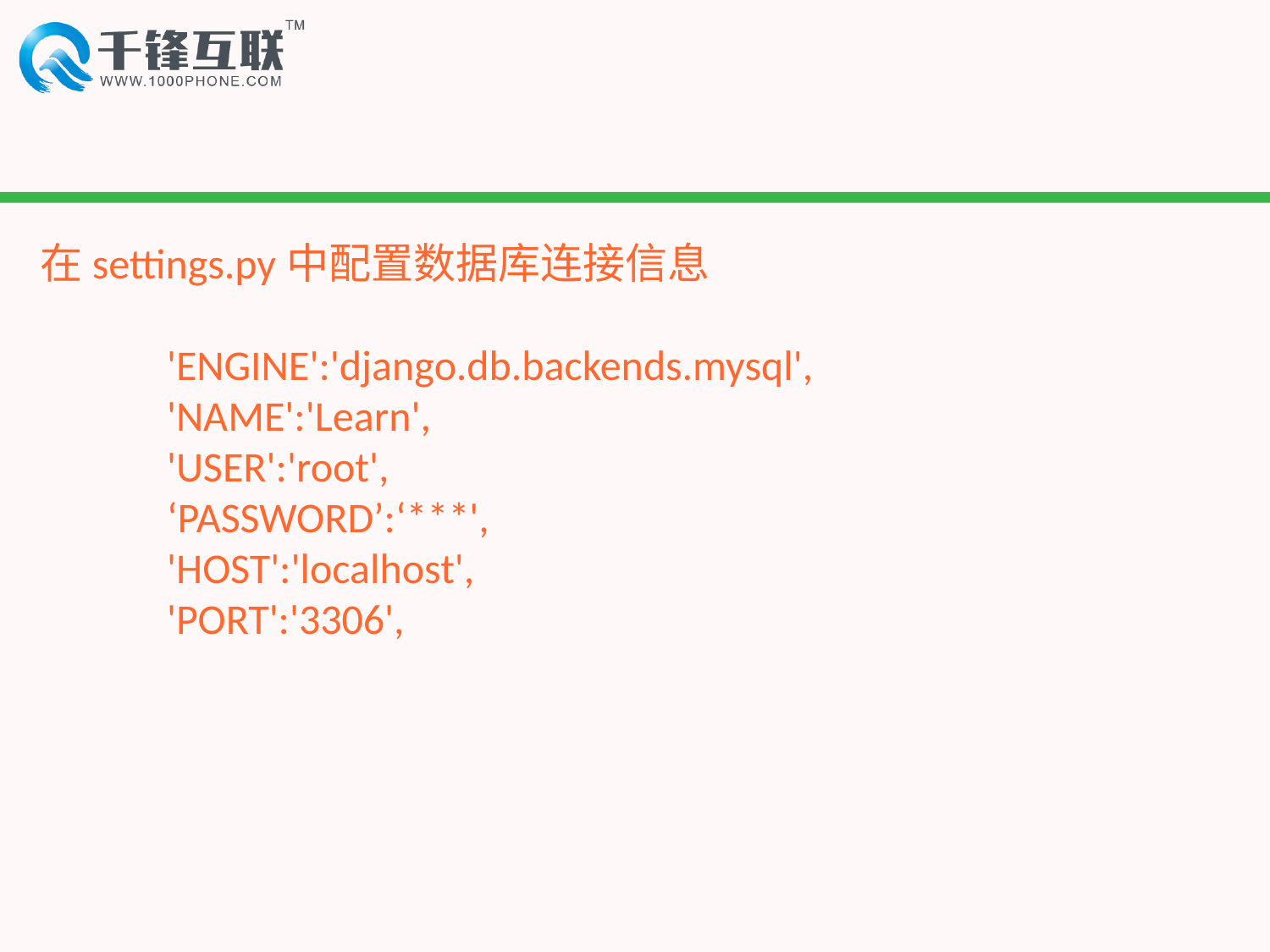

#
在settings.py中配置数据库连接信息

	'ENGINE':'django.db.backends.mysql',
	'NAME':'Learn',
	'USER':'root',
	‘PASSWORD’:‘***',
	'HOST':'localhost',
	'PORT':'3306',